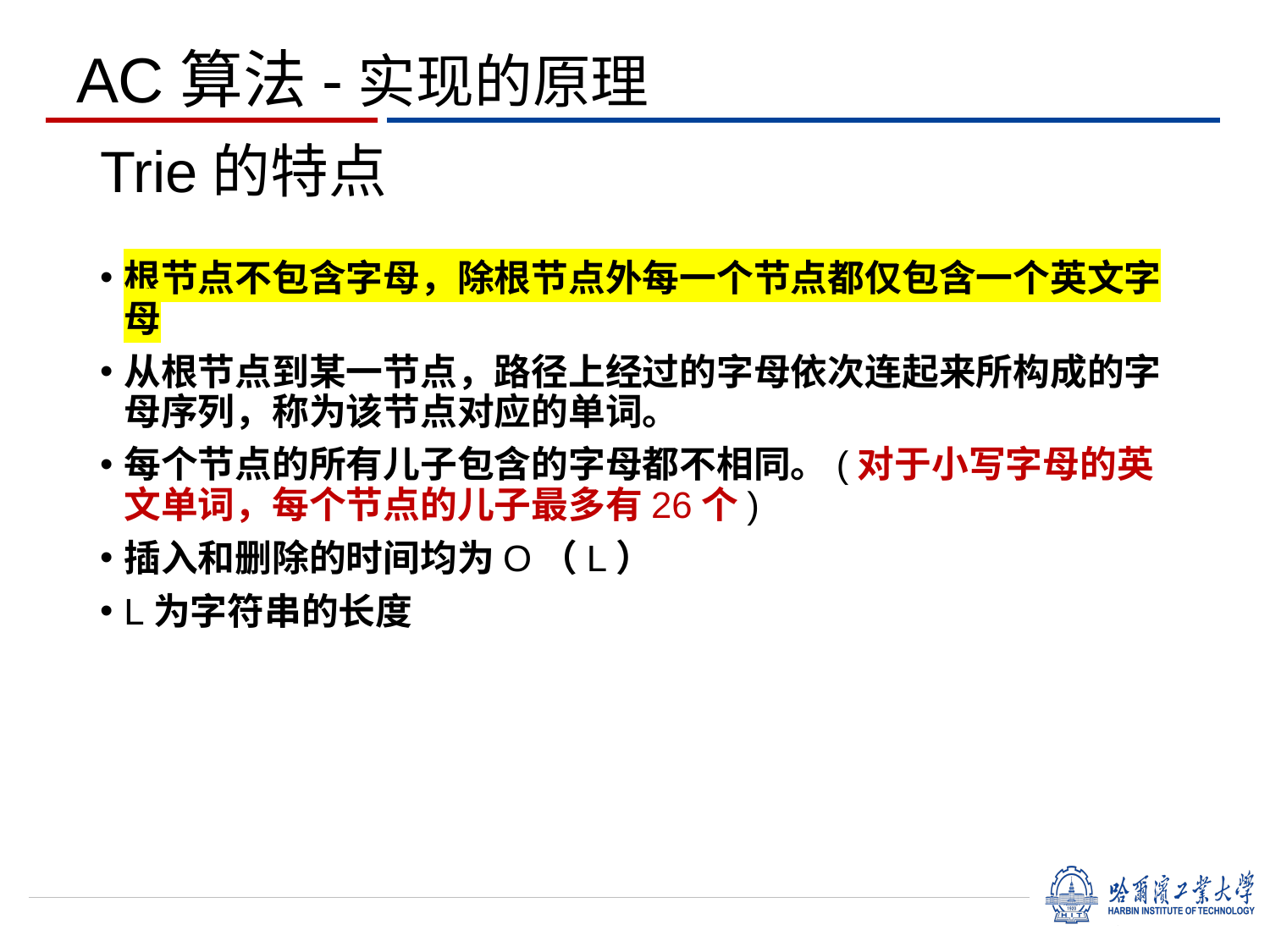

# Trie的特点
AC算法-实现的原理
根节点不包含字母，除根节点外每一个节点都仅包含一个英文字母
从根节点到某一节点，路径上经过的字母依次连起来所构成的字母序列，称为该节点对应的单词。
每个节点的所有儿子包含的字母都不相同。(对于小写字母的英文单词，每个节点的儿子最多有26个)
插入和删除的时间均为O（L）
L为字符串的长度